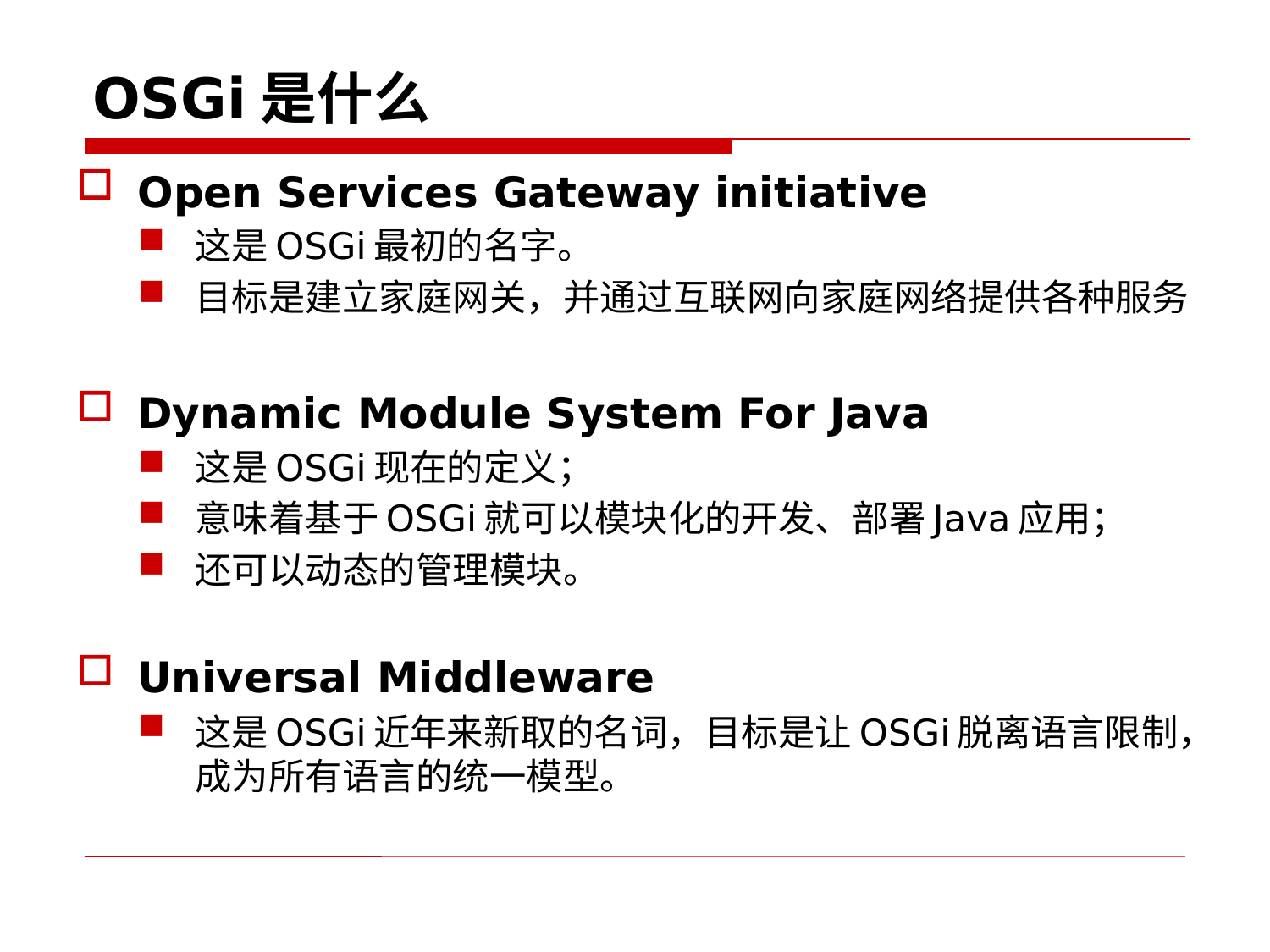

# OSGi是什么
Open Services Gateway initiative
这是OSGi最初的名字。
目标是建立家庭网关，并通过互联网向家庭网络提供各种服务

Dynamic Module System For Java
这是OSGi现在的定义；
意味着基于OSGi就可以模块化的开发、部署Java应用；
还可以动态的管理模块。

Universal Middleware
这是OSGi近年来新取的名词，目标是让OSGi脱离语言限制，成为所有语言的统一模型。